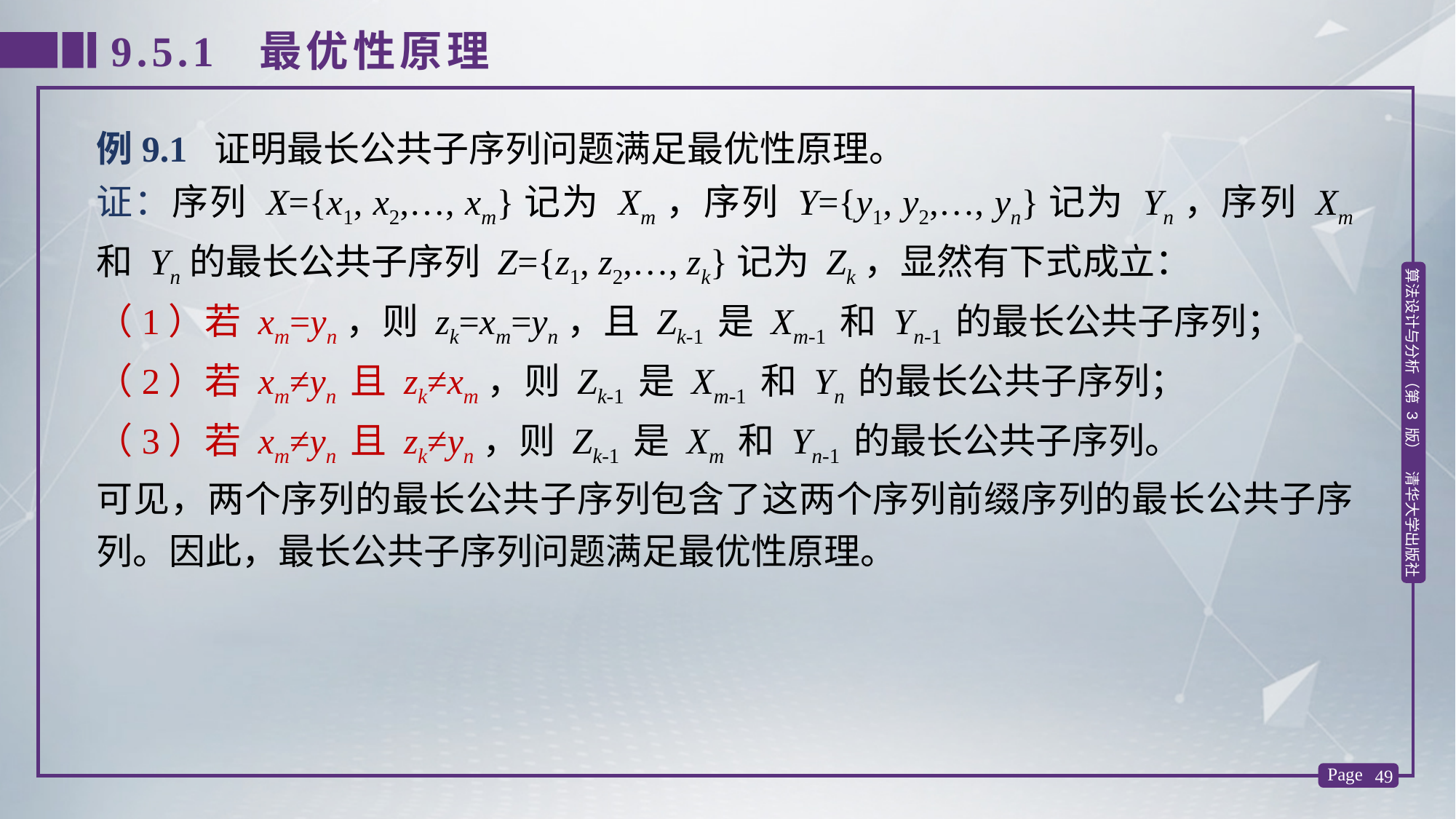

9.5.1  最优性原理
例9.1  证明最长公共子序列问题满足最优性原理。
证：序列 X={x1, x2,…, xm}记为 Xm，序列 Y={y1, y2,…, yn}记为 Yn，序列 Xm 和 Yn的最长公共子序列 Z={z1, z2,…, zk}记为 Zk，显然有下式成立：
（1）若 xm=yn，则 zk=xm=yn，且 Zk-1 是 Xm-1 和 Yn-1 的最长公共子序列；
（2）若 xm≠yn 且 zk≠xm，则 Zk-1 是 Xm-1 和 Yn 的最长公共子序列；
（3）若 xm≠yn 且 zk≠yn，则 Zk-1 是 Xm 和 Yn-1 的最长公共子序列。
可见，两个序列的最长公共子序列包含了这两个序列前缀序列的最长公共子序列。因此，最长公共子序列问题满足最优性原理。